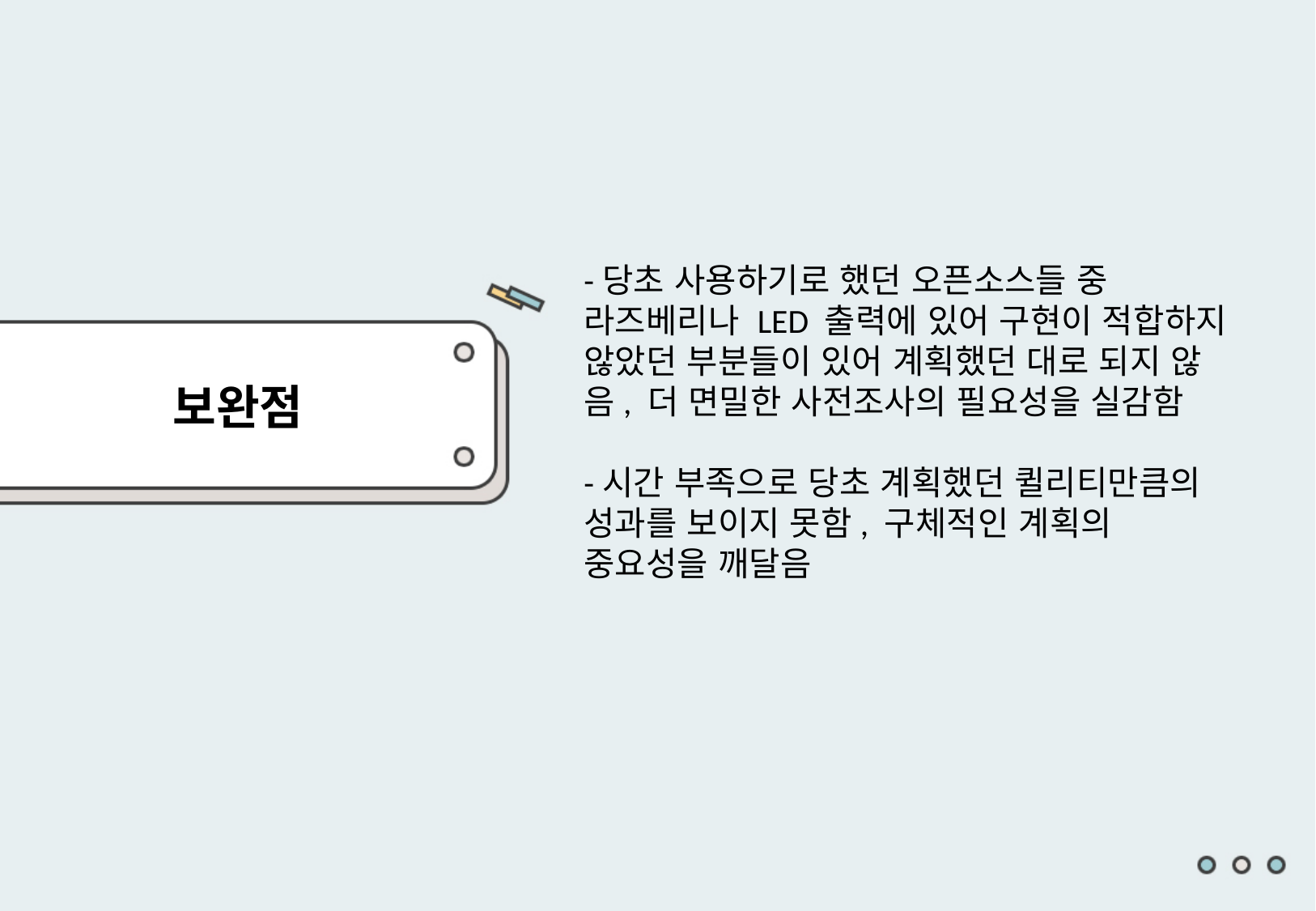

-당초 사용하기로 했던 오픈소스들 중 라즈베리나 LED 출력에 있어 구현이 적합하지 않았던 부분들이 있어 계획했던 대로 되지 않음, 더 면밀한 사전조사의 필요성을 실감함

-시간 부족으로 당초 계획했던 퀼리티만큼의 성과를 보이지 못함, 구체적인 계획의 중요성을 깨달음
보완점